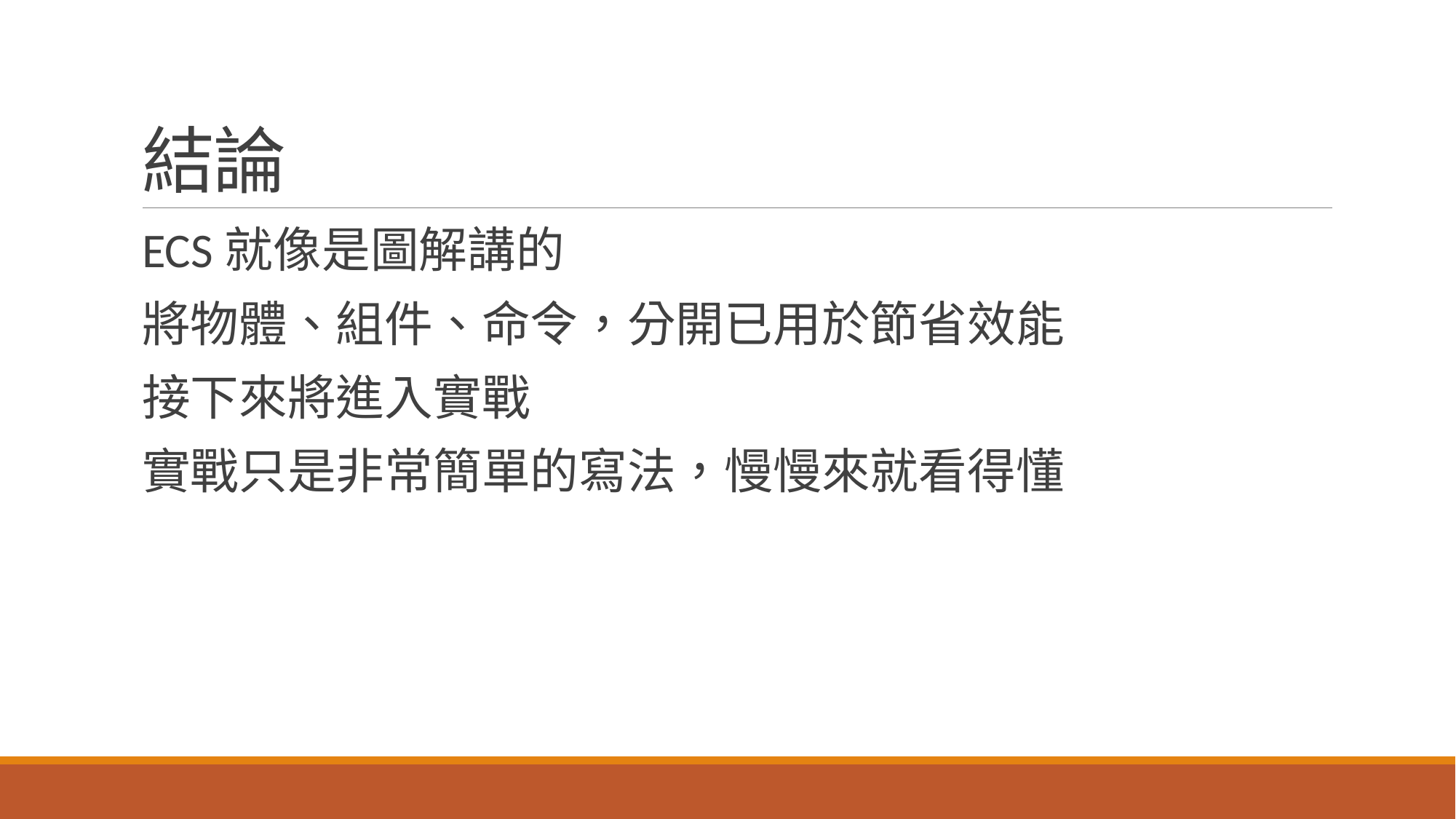

# 結論
ECS就像是圖解講的
將物體、組件、命令，分開已用於節省效能
接下來將進入實戰
實戰只是非常簡單的寫法，慢慢來就看得懂